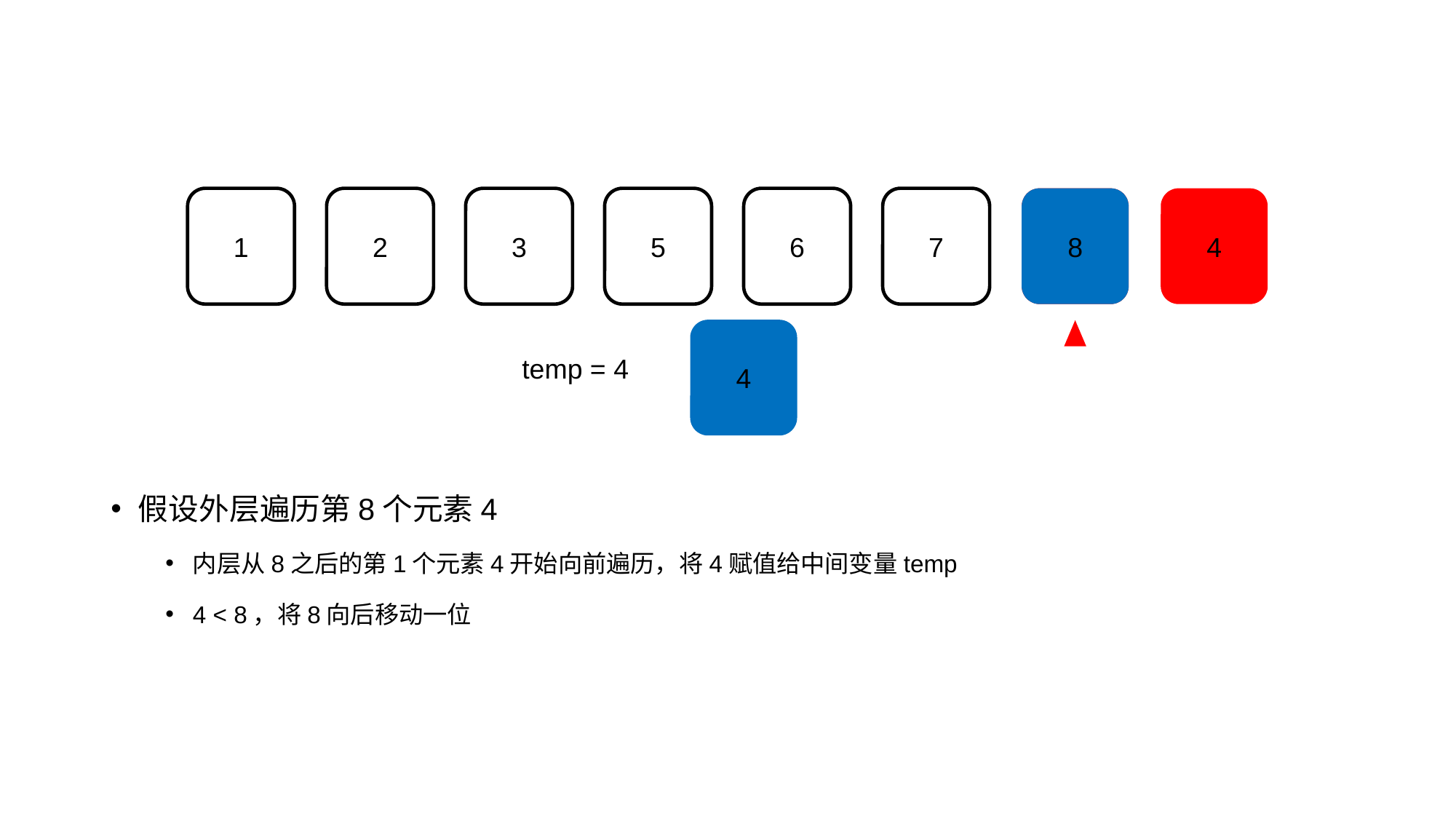

8
5
1
2
3
6
7
8
4
4

temp = 4
假设外层遍历第8个元素4
内层从8之后的第1个元素4开始向前遍历，将4赋值给中间变量temp
4 < 8，将8向后移动一位